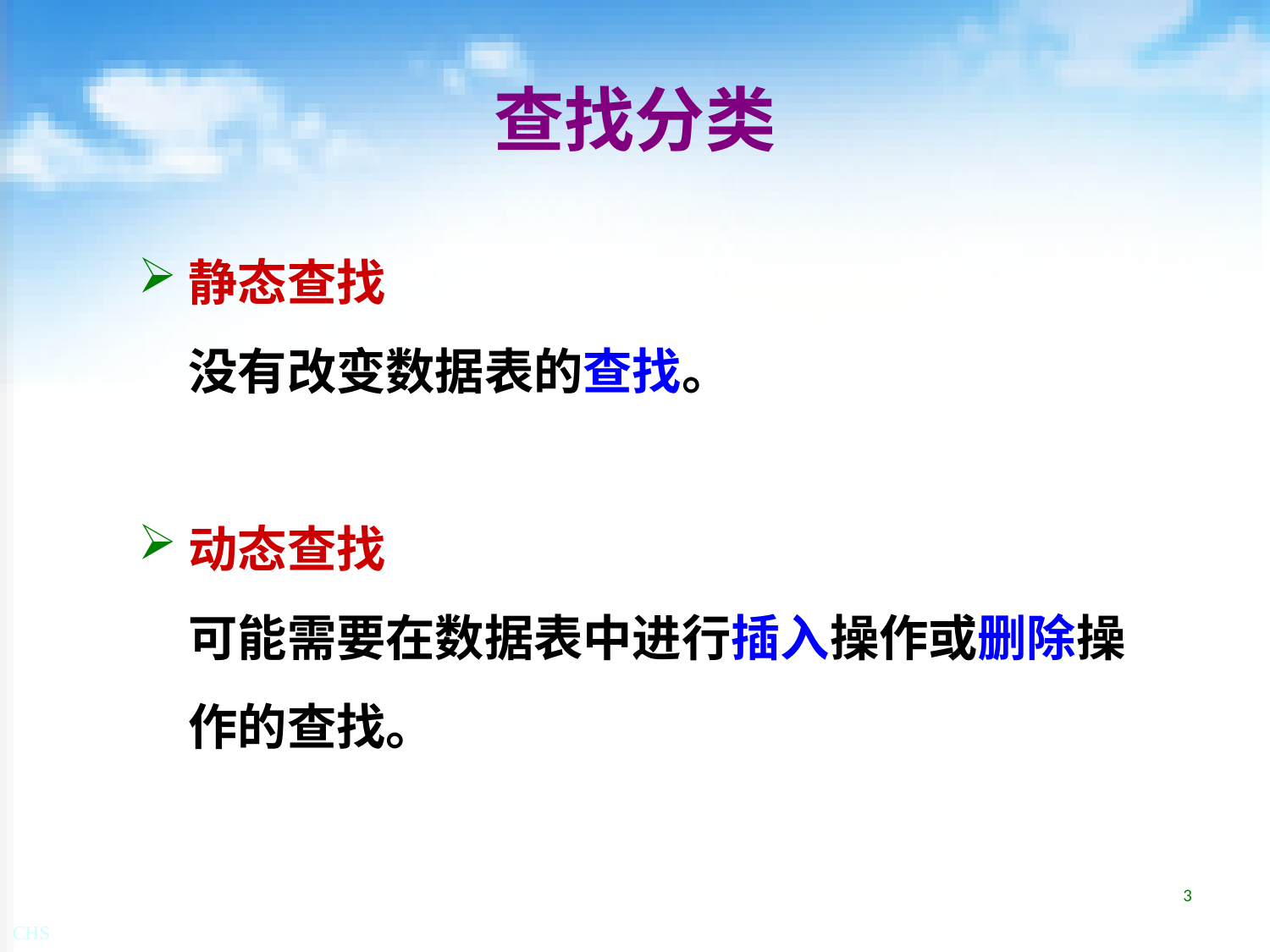

# 查找分类
静态查找
	没有改变数据表的查找。

动态查找
	可能需要在数据表中进行插入操作或删除操作的查找。
3